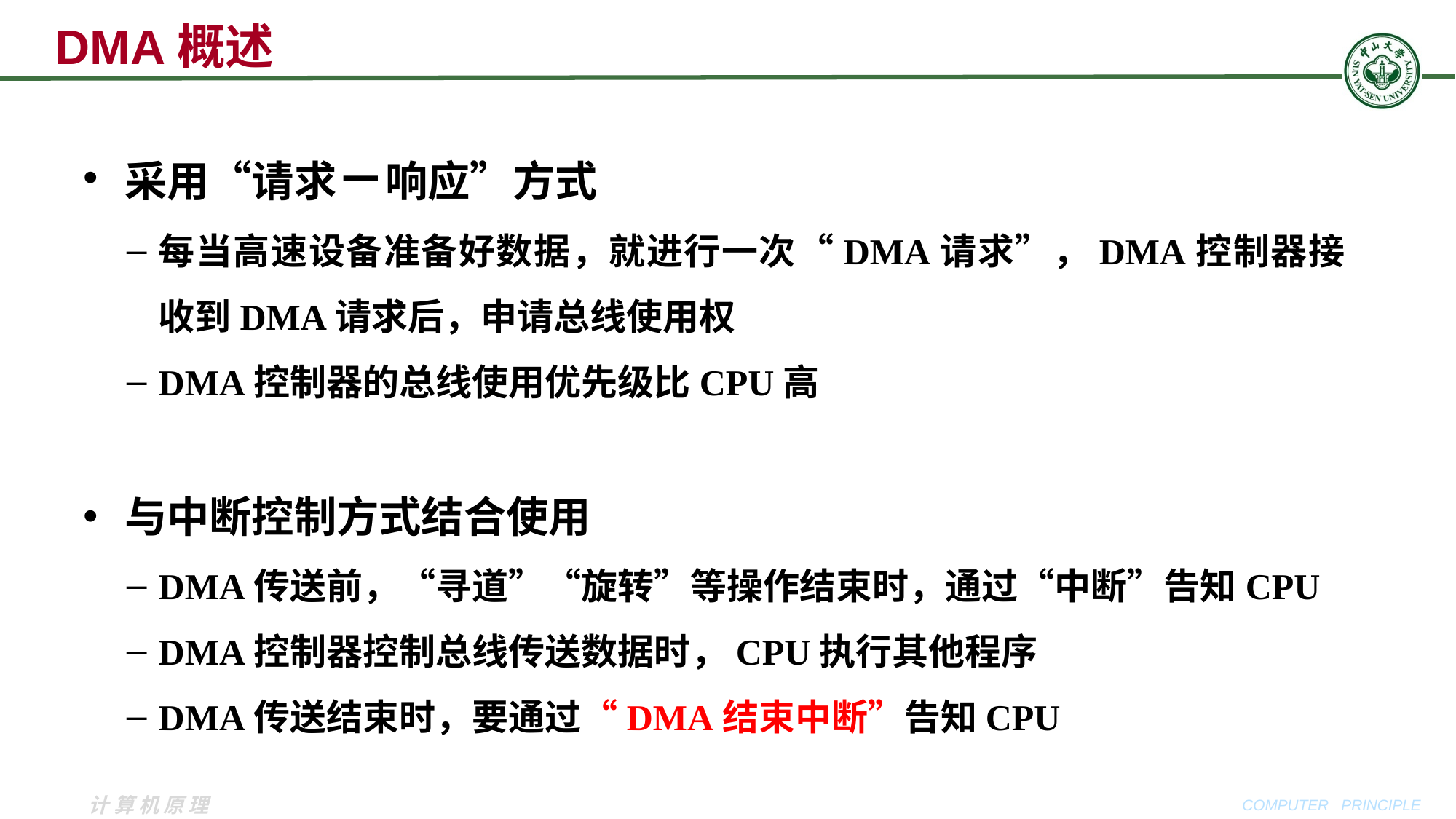

DMA概述
采用“请求－响应”方式
每当高速设备准备好数据，就进行一次“DMA请求”，DMA控制器接收到DMA请求后，申请总线使用权
DMA控制器的总线使用优先级比CPU高

与中断控制方式结合使用
DMA传送前，“寻道”“旋转”等操作结束时，通过“中断”告知CPU
DMA控制器控制总线传送数据时，CPU执行其他程序
DMA传送结束时，要通过“DMA结束中断”告知CPU